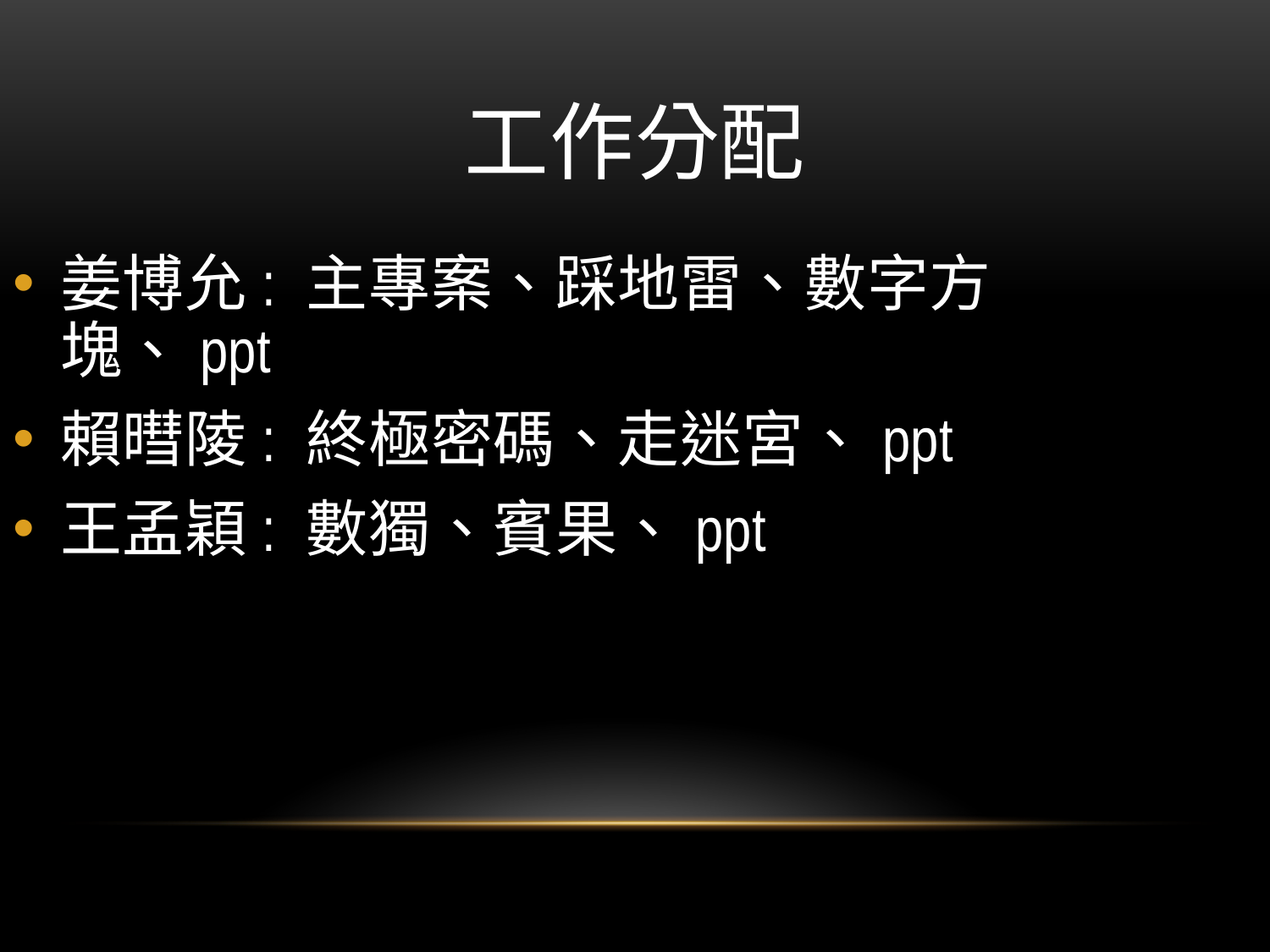

# 工作分配
姜博允: 主專案、踩地雷、數字方塊、ppt
賴暳陵: 終極密碼、走迷宮、ppt
王孟穎: 數獨、賓果、ppt